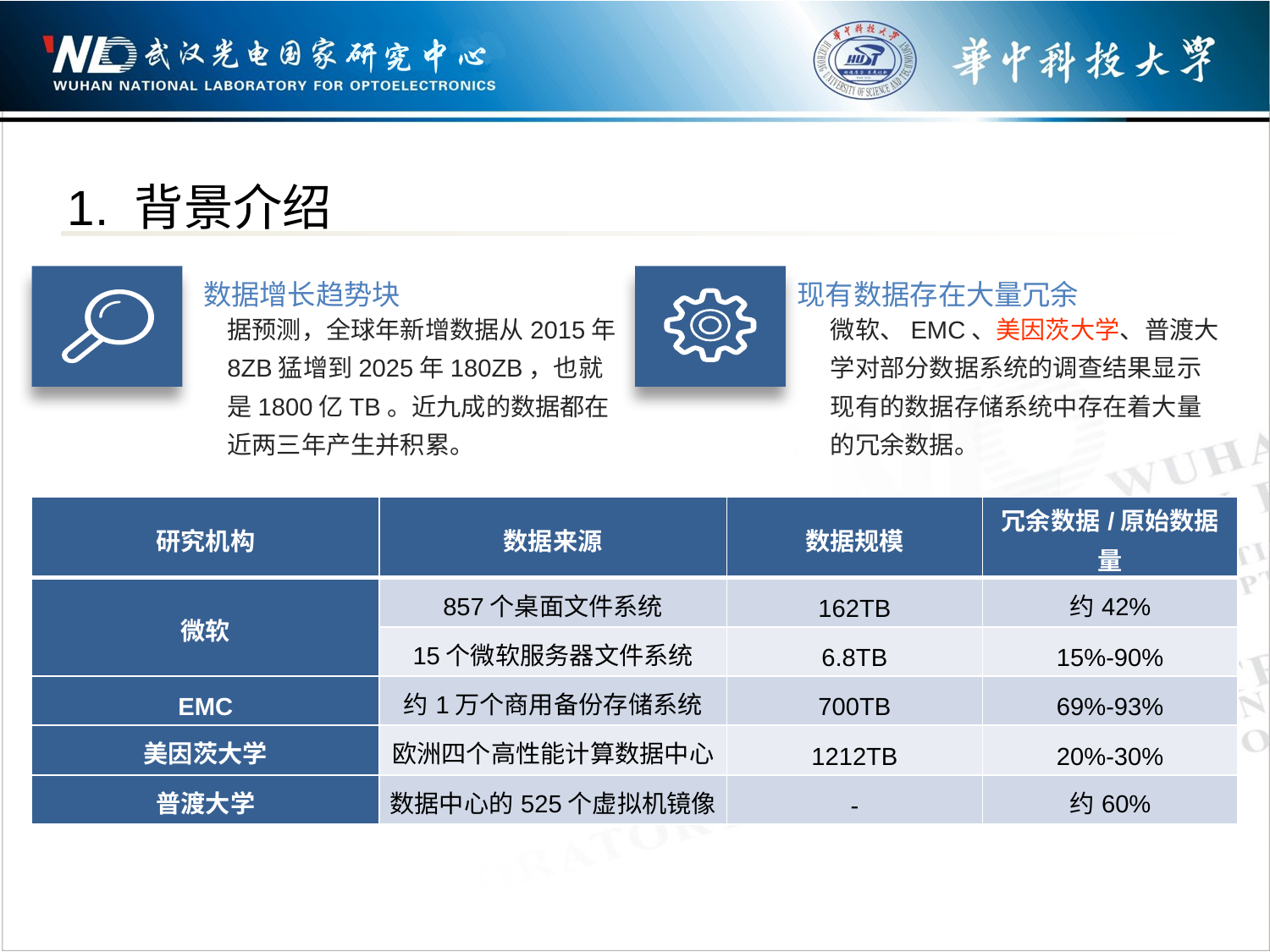

1. 背景介绍

数据增长趋势块

现有数据存在大量冗余

据预测，全球年新增数据从2015年8ZB猛增到2025年180ZB，也就是1800亿TB。近九成的数据都在近两三年产生并积累。
微软、EMC、美因茨大学、普渡大学对部分数据系统的调查结果显示现有的数据存储系统中存在着大量的冗余数据。
| 研究机构 | 数据来源 | 数据规模 | 冗余数据/原始数据量 |
| --- | --- | --- | --- |
| 微软 | 857个桌面文件系统 | 162TB | 约42% |
|  | 15个微软服务器文件系统 | 6.8TB | 15%-90% |
| EMC | 约1万个商用备份存储系统 | 700TB | 69%-93% |
| 美因茨大学 | 欧洲四个高性能计算数据中心 | 1212TB | 20%-30% |
| 普渡大学 | 数据中心的525个虚拟机镜像 | - | 约60% |